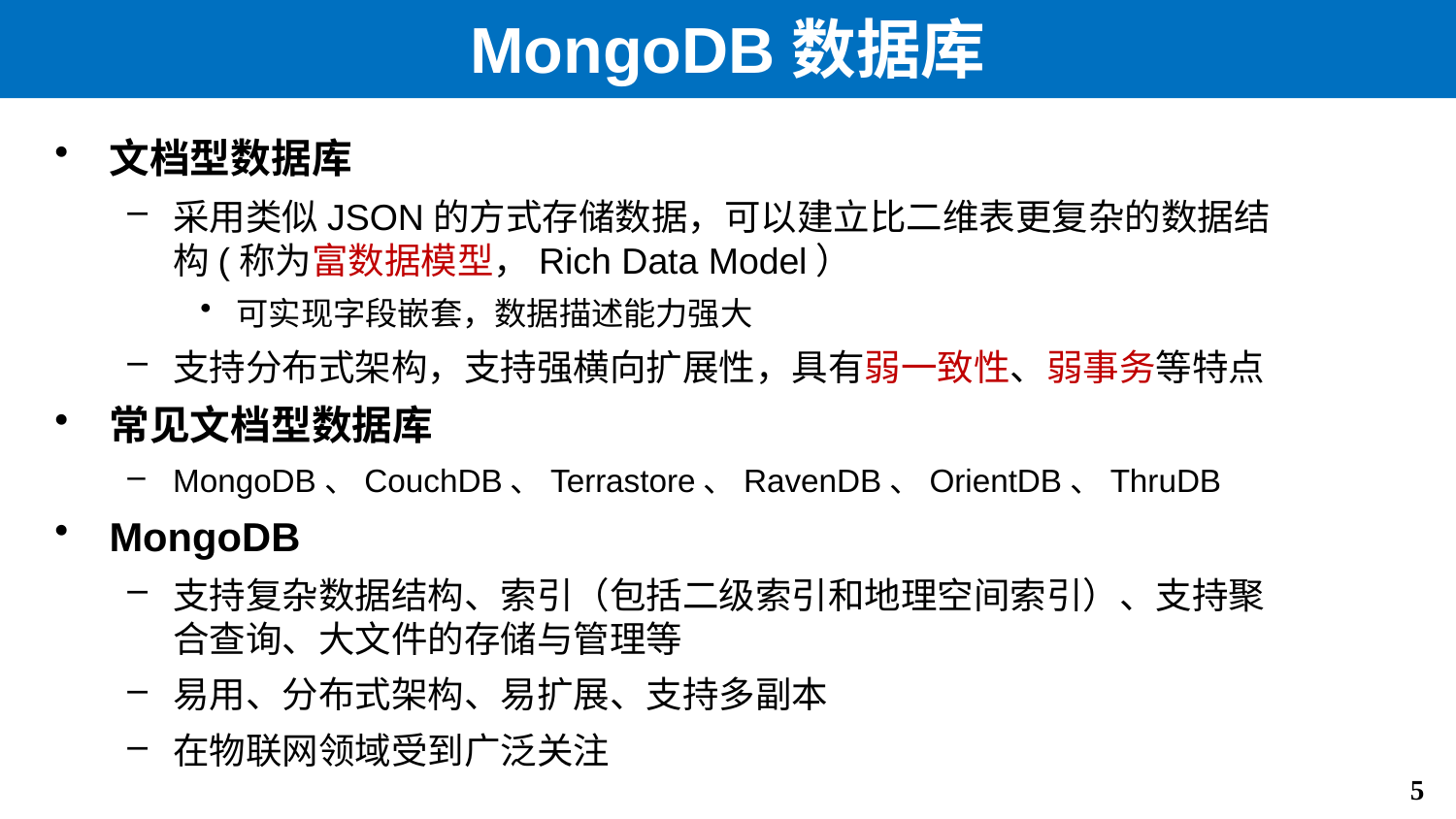

# MongoDB数据库
文档型数据库
采用类似JSON的方式存储数据，可以建立比二维表更复杂的数据结构(称为富数据模型，Rich Data Model）
可实现字段嵌套，数据描述能力强大
支持分布式架构，支持强横向扩展性，具有弱一致性、弱事务等特点
常见文档型数据库
MongoDB、CouchDB、Terrastore、RavenDB、OrientDB、ThruDB
MongoDB
支持复杂数据结构、索引（包括二级索引和地理空间索引）、支持聚合查询、大文件的存储与管理等
易用、分布式架构、易扩展、支持多副本
在物联网领域受到广泛关注